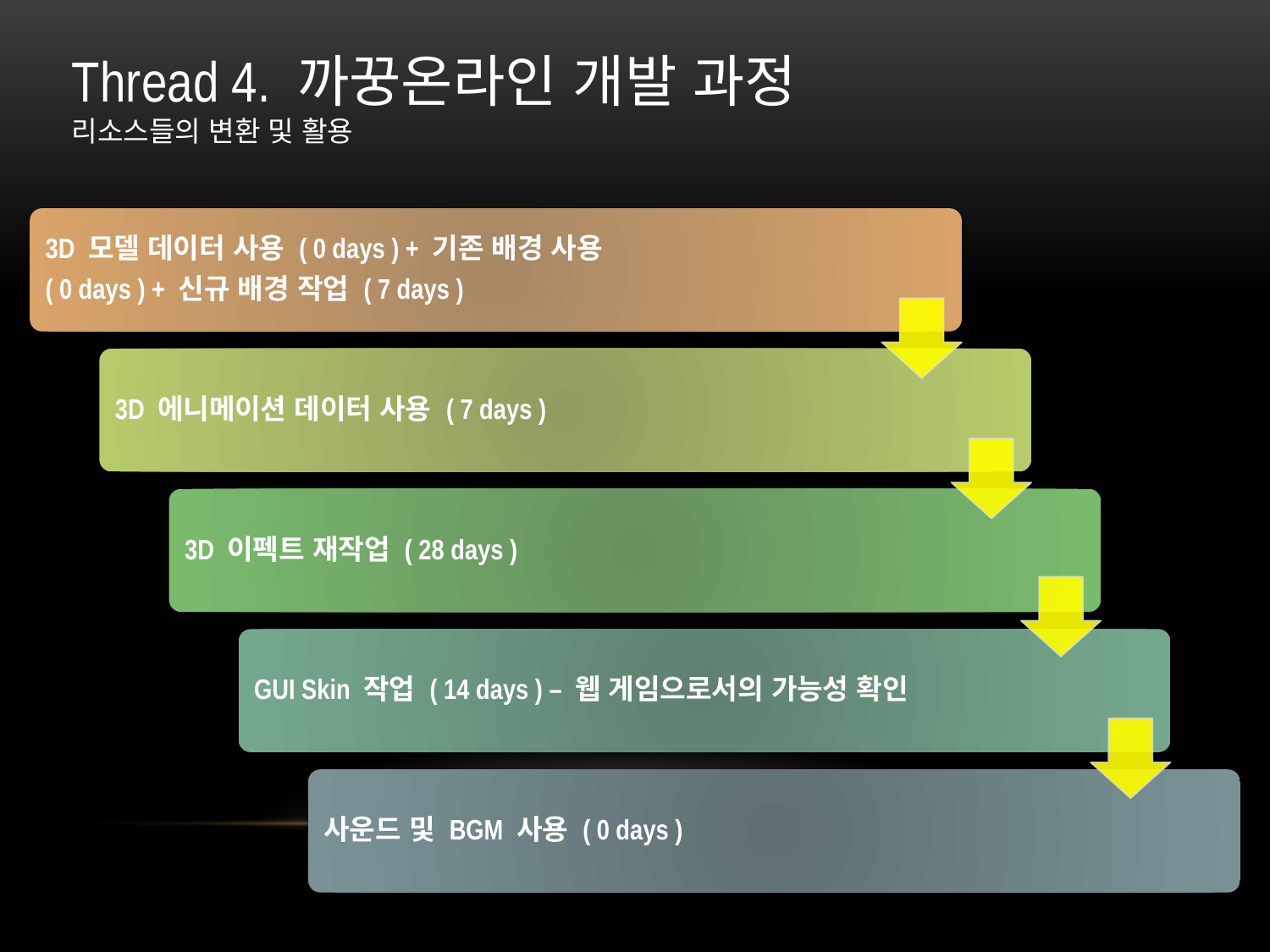

Thread 4. 까꿍온라인 개발 과정
리소스들의 변환 및 활용
3D 모델 데이터 사용 ( 0 days ) + 기존 배경 사용
( 0 days ) + 신규 배경 작업 ( 7 days )
3D 에니메이션 데이터 사용 ( 7 days )
3D 이펙트 재작업 ( 28 days )
GUI Skin 작업 ( 14 days ) – 웹 게임으로서의 가능성 확인
사운드 및 BGM 사용 ( 0 days )